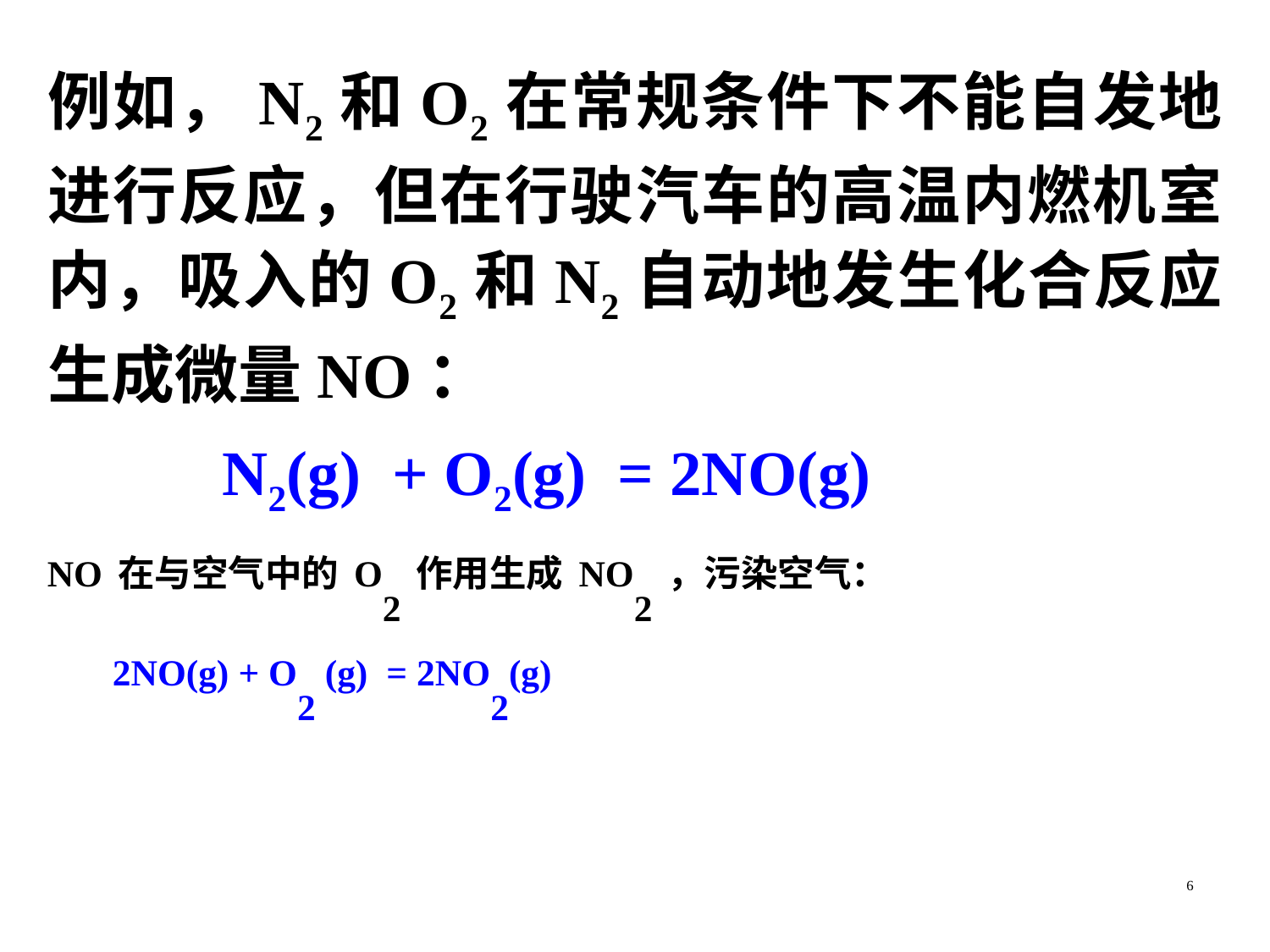

例如，N2和O2在常规条件下不能自发地进行反应，但在行驶汽车的高温内燃机室内，吸入的O2和N2自动地发生化合反应生成微量NO：
           N2(g)  + O2(g)  = 2NO(g)

NO在与空气中的O2作用生成NO2，污染空气：
       2NO(g) + O2 (g)  = 2NO2(g)
6